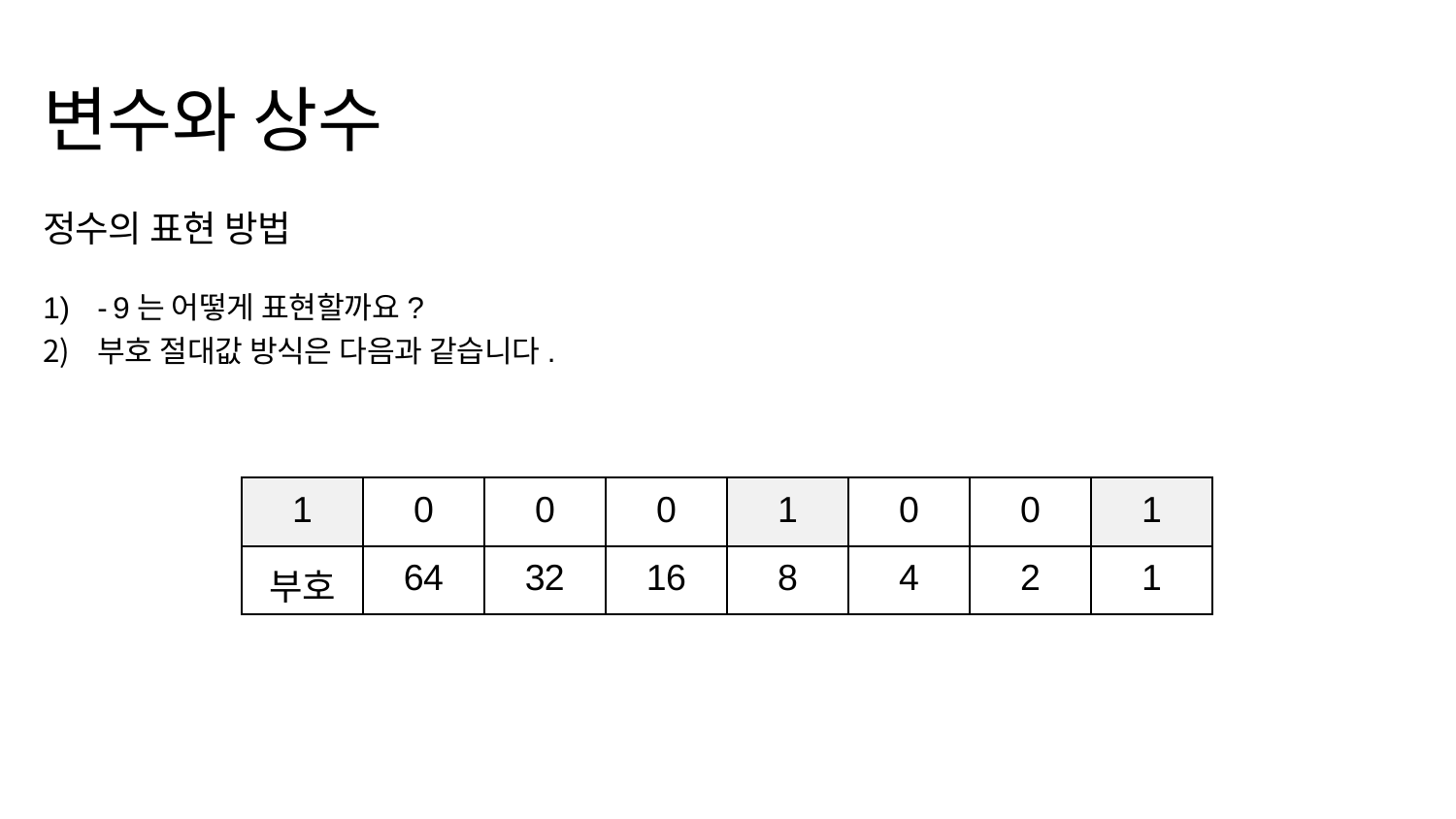

# 변수와 상수
정수의 표현 방법

-9는 어떻게 표현할까요?
부호 절대값 방식은 다음과 같습니다.
| 1 | 0 | 0 | 0 | 1 | 0 | 0 | 1 |
| --- | --- | --- | --- | --- | --- | --- | --- |
| 부호 | 64 | 32 | 16 | 8 | 4 | 2 | 1 |